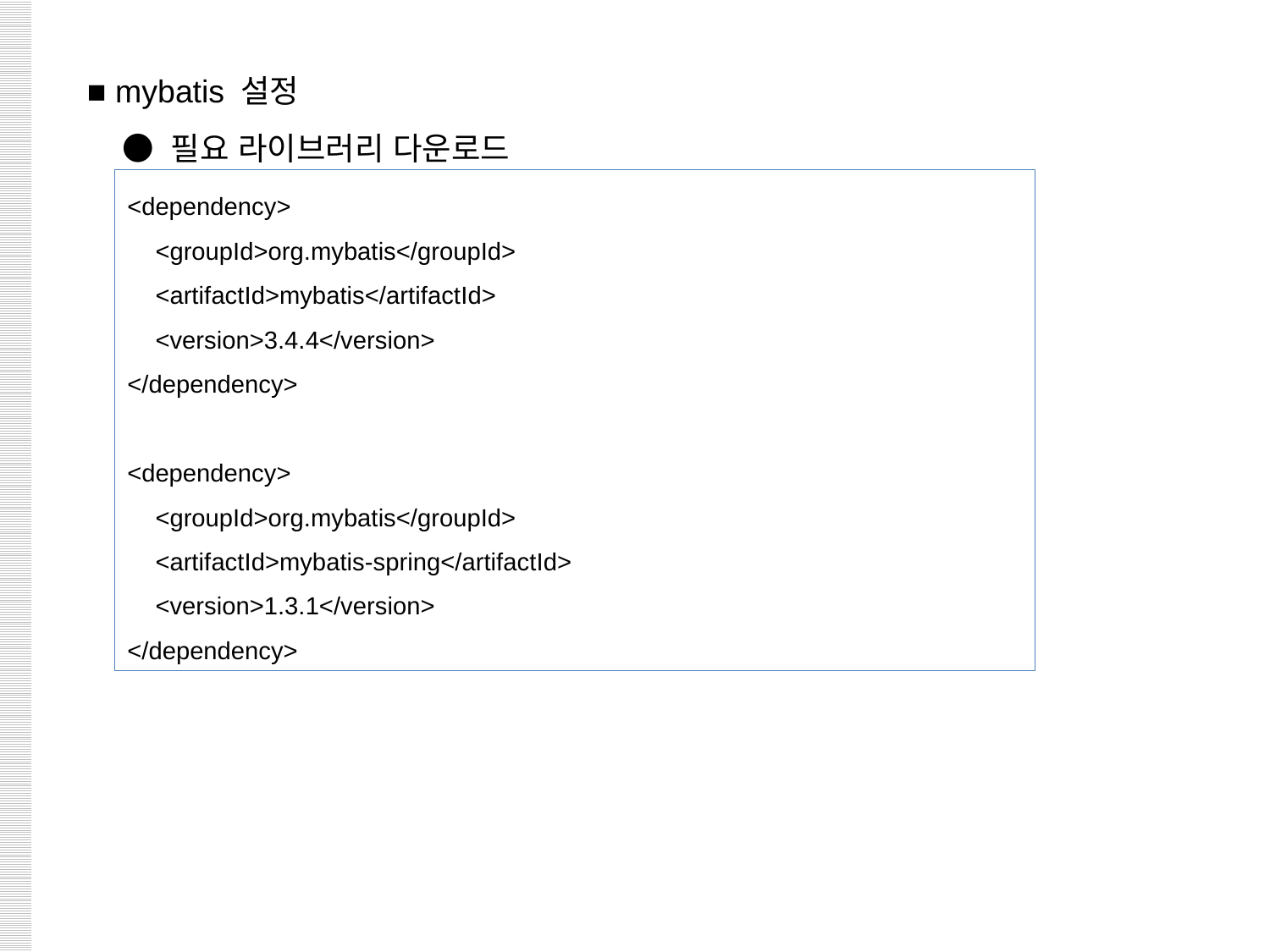

■ mybatis 설정
    ● 필요 라이브러리 다운로드
<dependency>
    <groupId>org.mybatis</groupId>
    <artifactId>mybatis</artifactId>
    <version>3.4.4</version>
</dependency>

<dependency>
    <groupId>org.mybatis</groupId>
    <artifactId>mybatis-spring</artifactId>
    <version>1.3.1</version>
</dependency>